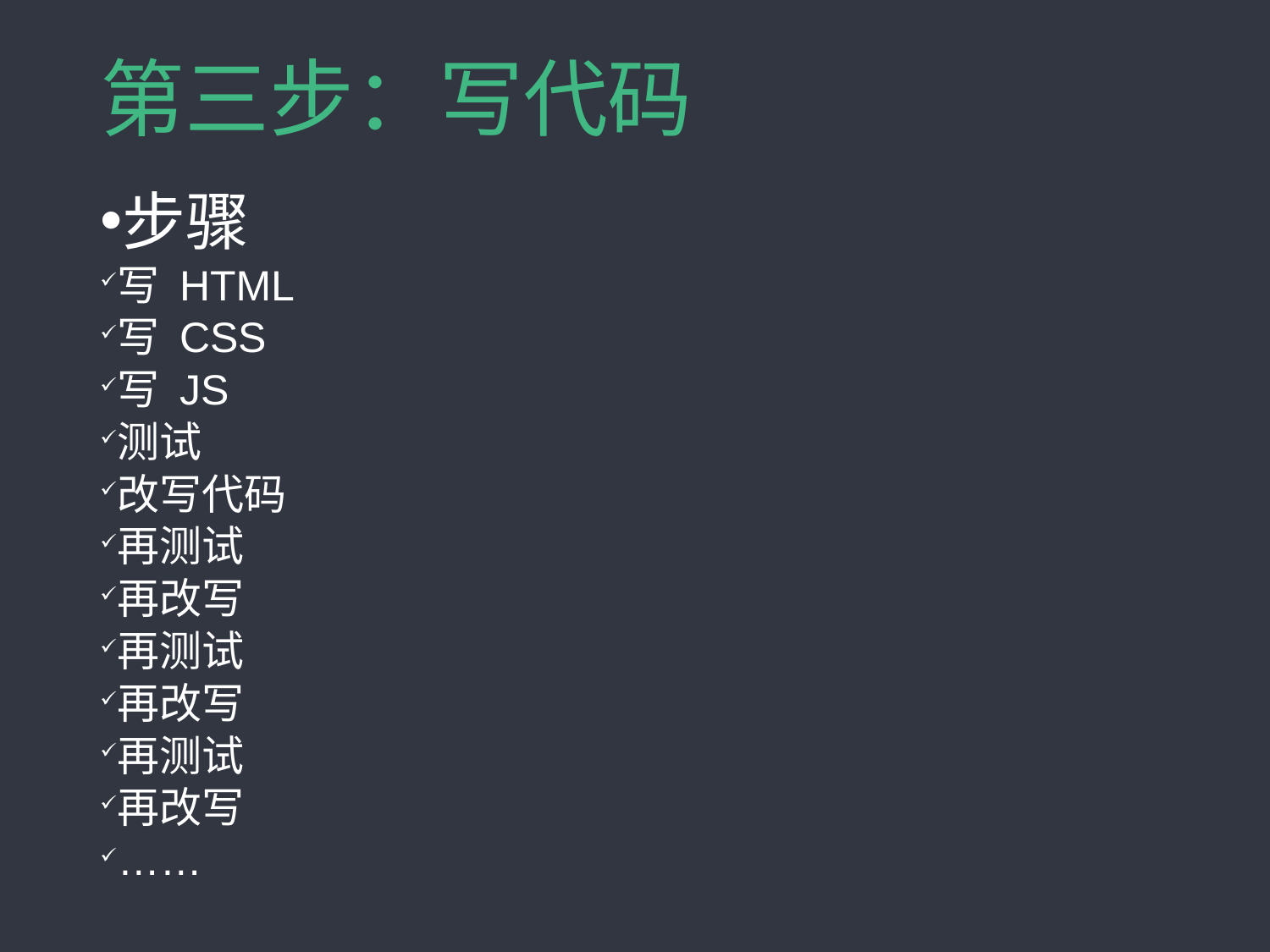

# 第三步：写代码
步骤
写 HTML
写 CSS
写 JS
测试
改写代码
再测试
再改写
再测试
再改写
再测试
再改写
……